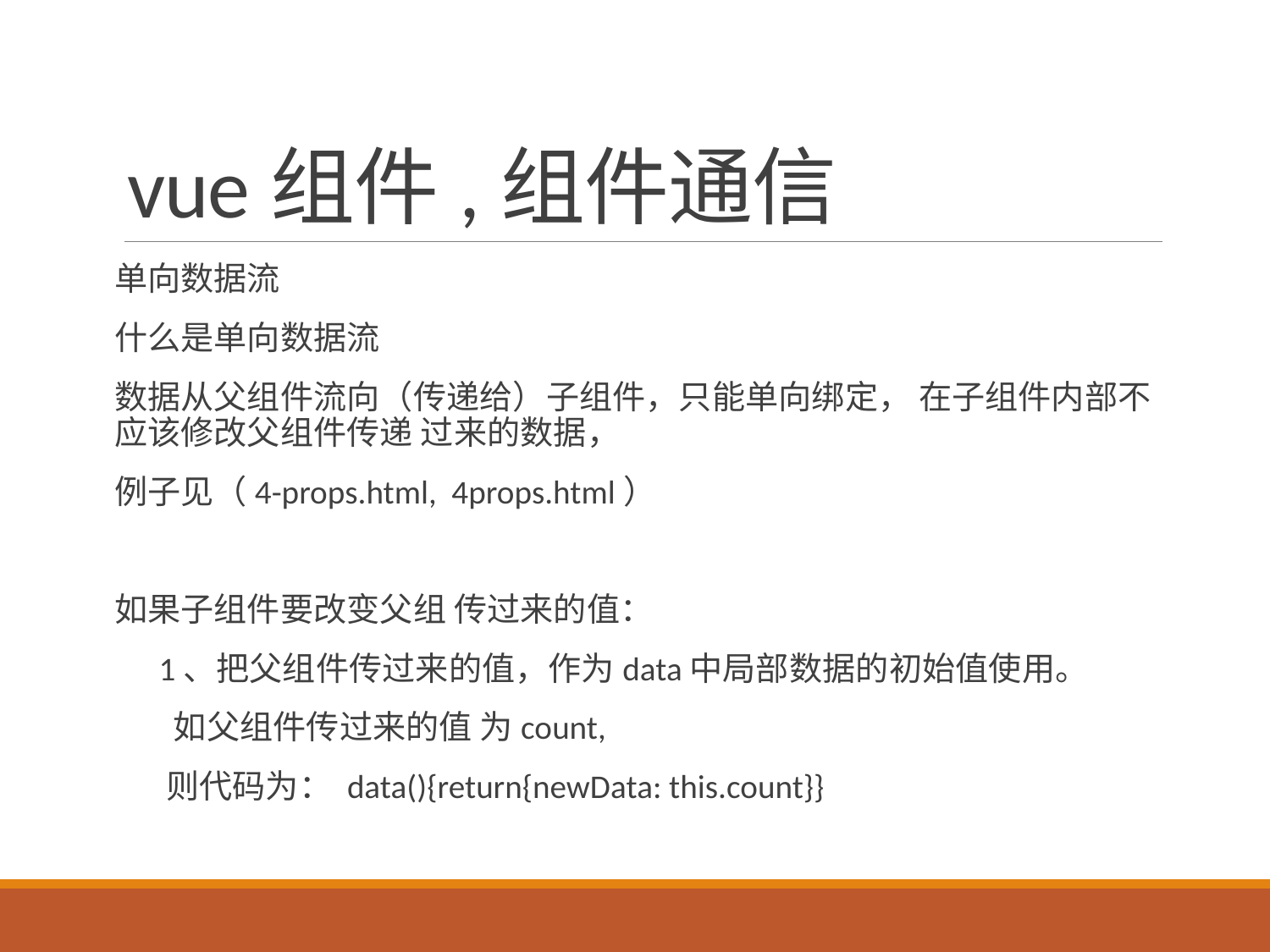

# vue组件,组件通信
单向数据流
什么是单向数据流
数据从父组件流向（传递给）子组件，只能单向绑定， 在子组件内部不应该修改父组件传递 过来的数据，
例子见（4-props.html,  4props.html）

如果子组件要改变父组 传过来的值：
      1、把父组件传过来的值，作为data中局部数据的初始值使用。
       如父组件传过来的值 为count,
      则代码为： data(){return{newData: this.count}}